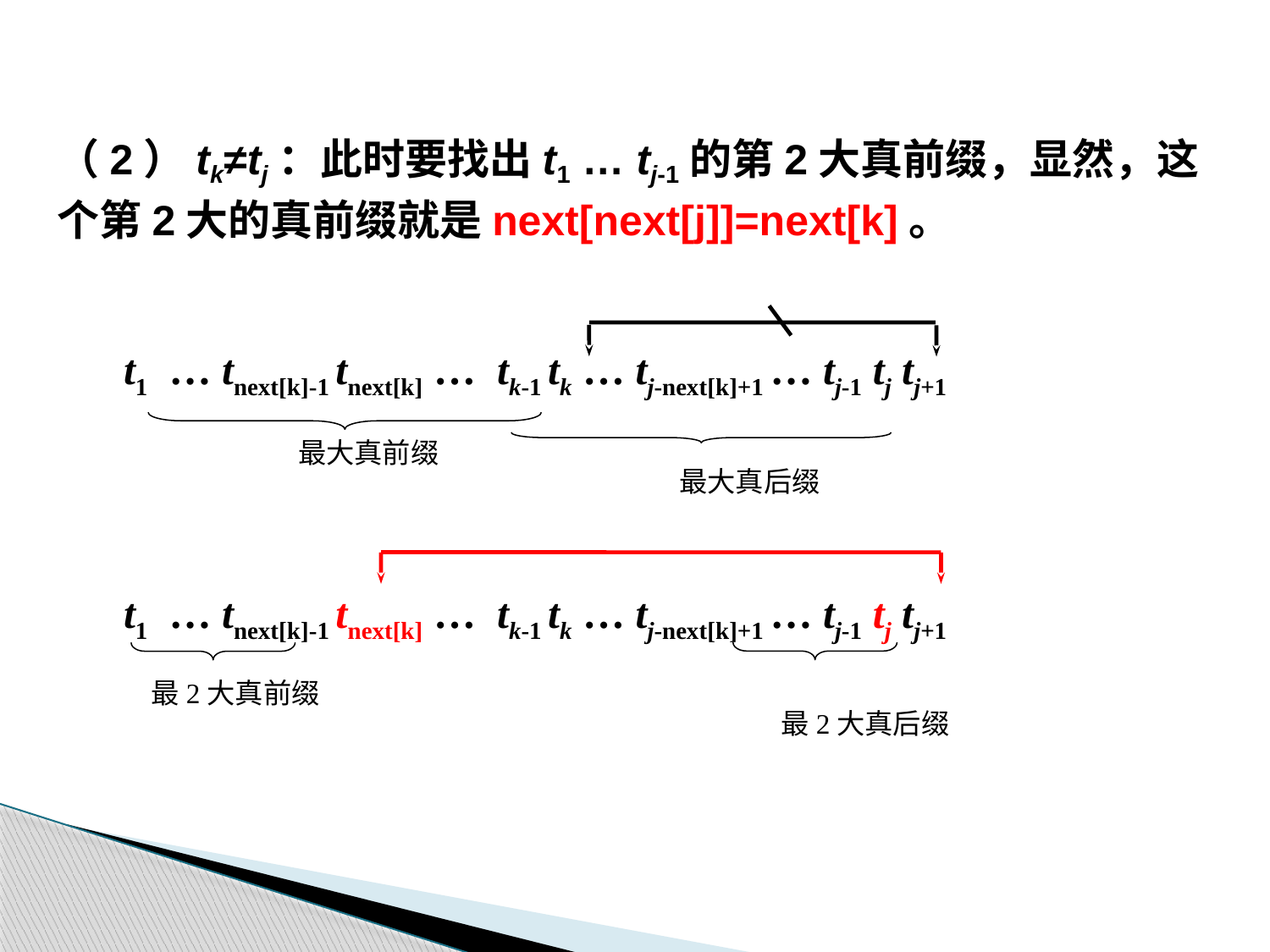

（2）tk≠tj：此时要找出t1 … tj-1的第2大真前缀，显然，这个第2大的真前缀就是next[next[j]]=next[k]。

t1  … tnext[k]-1 tnext[k] …  tk-1 tk … tj-next[k]+1 … tj-1 tj tj+1

t1  … tnext[k]-1 tnext[k] …  tk-1 tk … tj-next[k]+1 … tj-1 tj tj+1

最大真前缀
最大真后缀

最2大真前缀
最2大真后缀